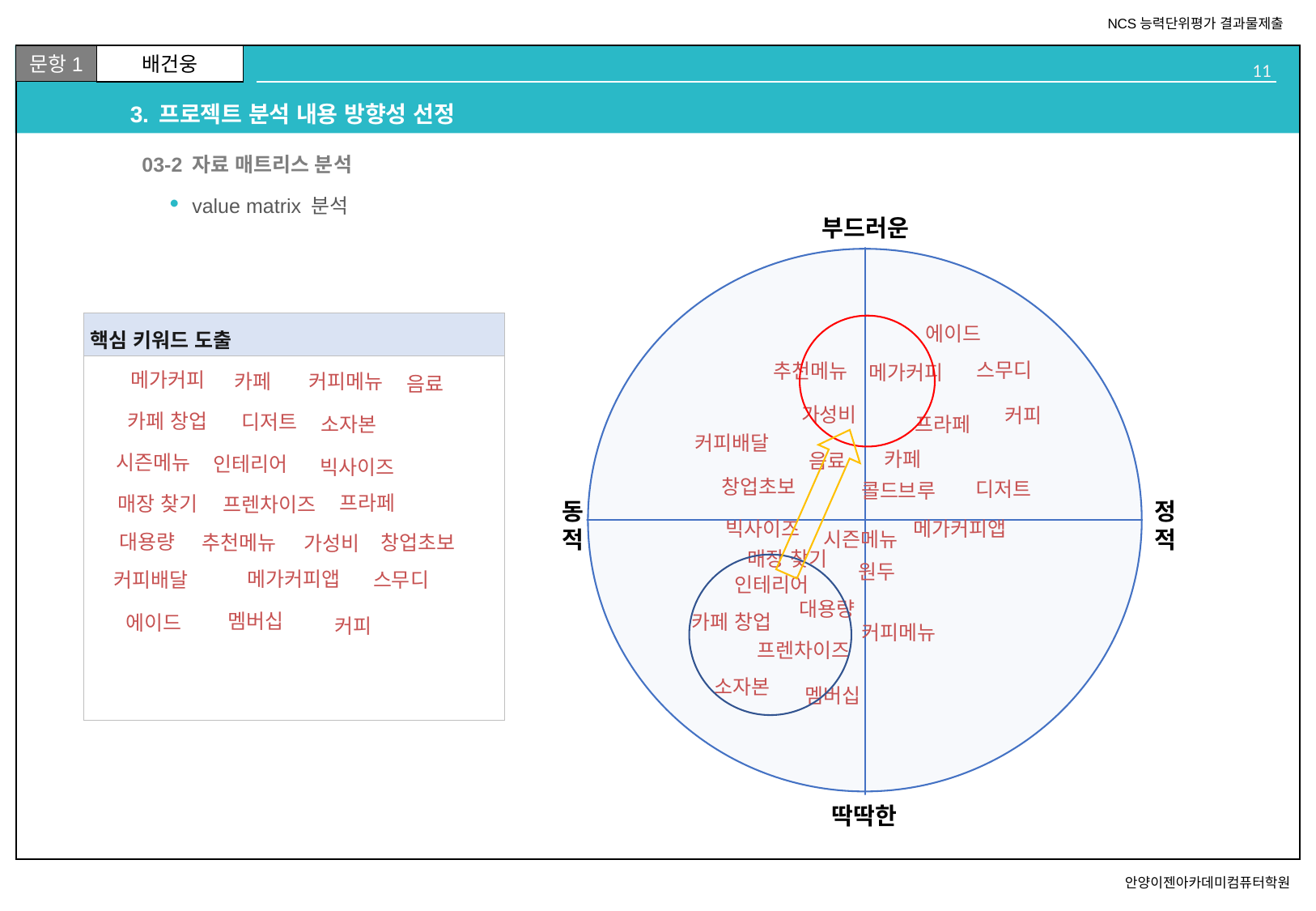

# 3. 프로젝트 분석 내용 방향성 선정
02
03-2 자료 매트리스 분석
value matrix 분석
에이드

스무디
추천메뉴
메가커피
메가커피
커피메뉴
카페
음료
가성비
커피
카페 창업
디저트
소자본
프라페

커피배달
카페
음료
시즌메뉴
인테리어
빅사이즈
창업초보
디저트
콜드브루
프라페
매장 찾기
프렌차이즈
메가커피앱
빅사이즈
시즌메뉴
대용량
추천메뉴
창업초보
가성비
매장 찾기
원두

메가커피앱
스무디
커피배달
인테리어
대용량
멤버십
카페 창업
에이드
커피
커피메뉴
프렌차이즈
소자본
멤버십